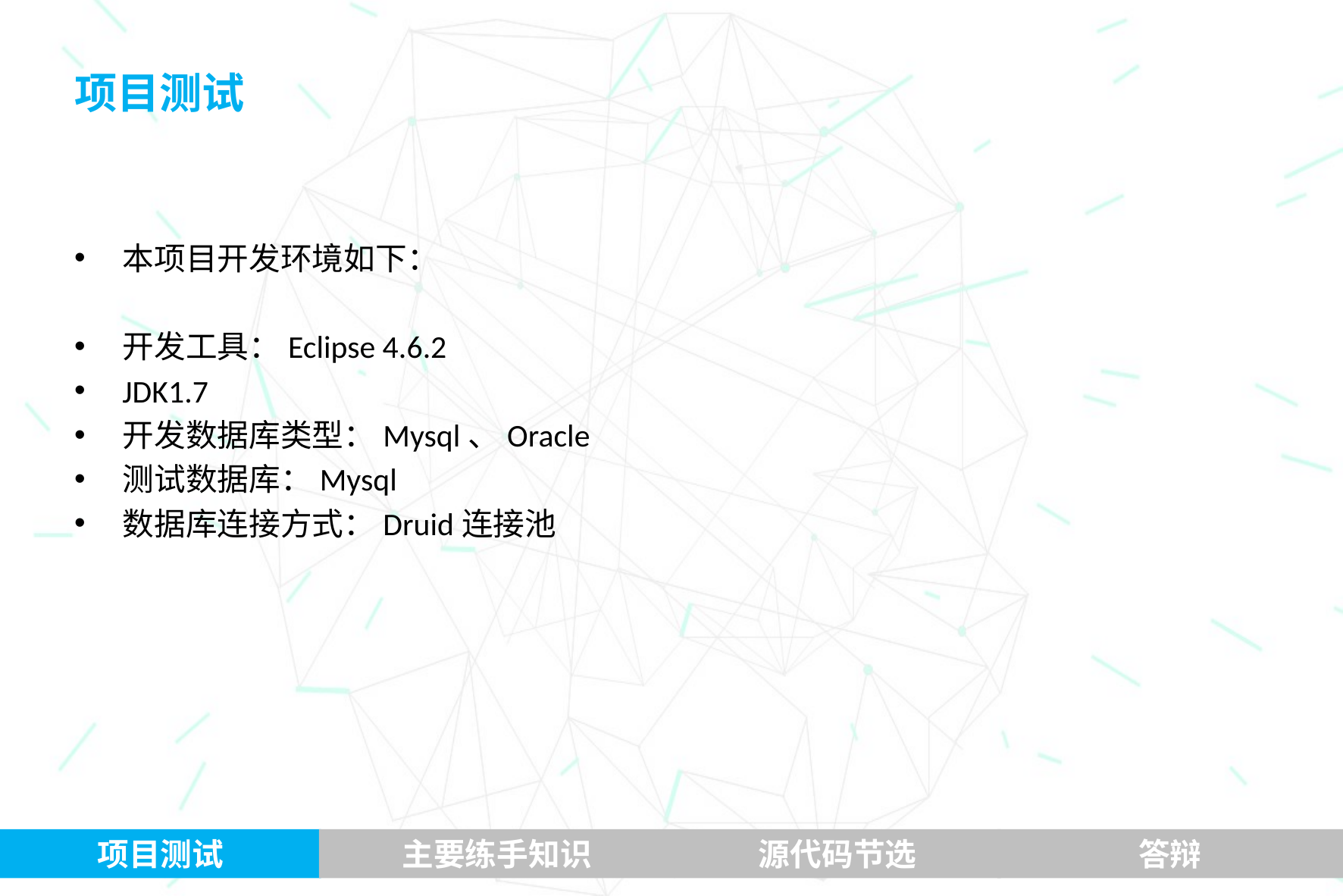

# 项目测试
本项目开发环境如下：

开发工具：Eclipse 4.6.2
JDK1.7
开发数据库类型：Mysql、Oracle
测试数据库：Mysql
数据库连接方式：Druid连接池

项目测试
主要练手知识
源代码节选
答辩